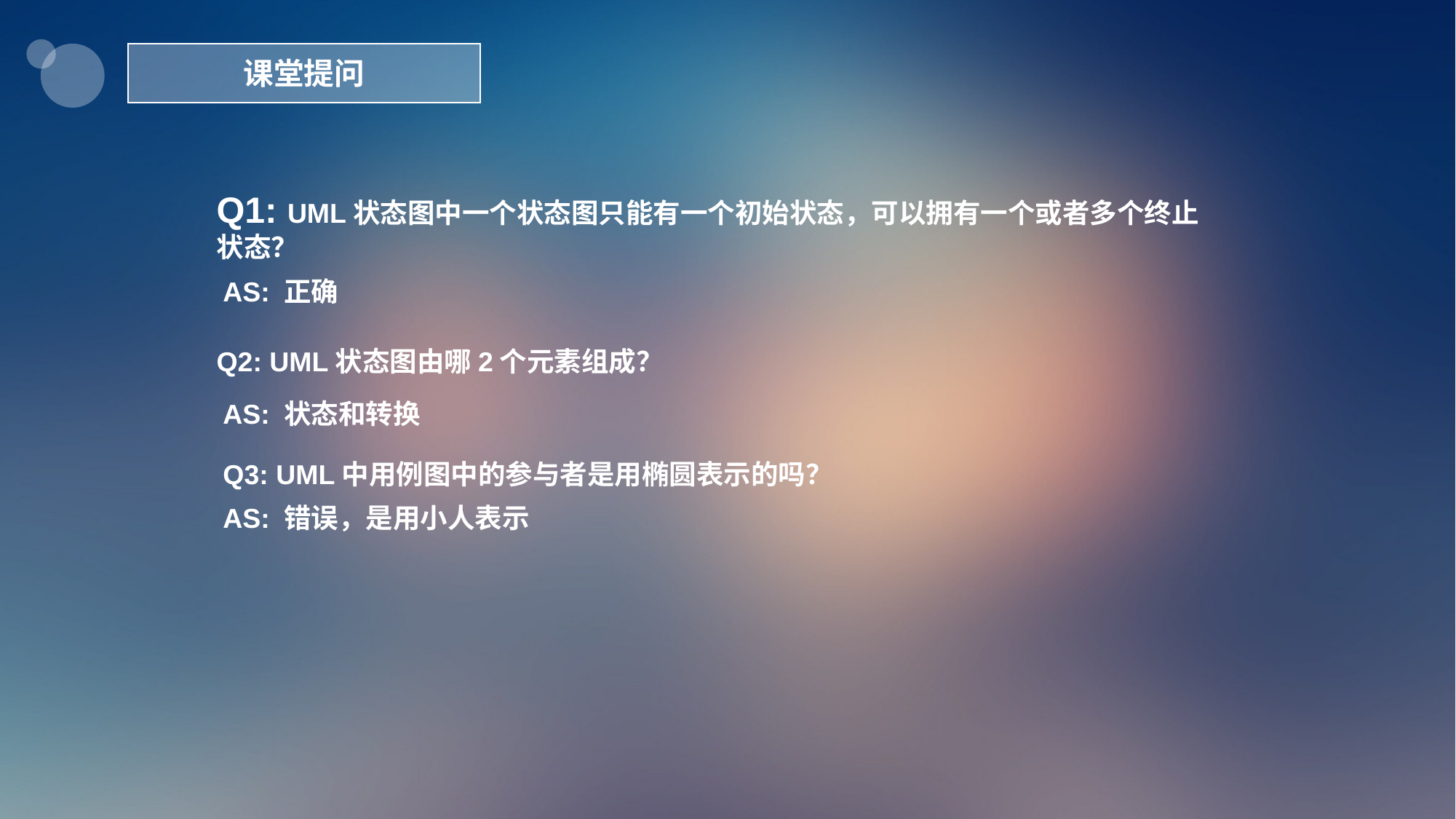

课堂提问
Q1: UML状态图中一个状态图只能有一个初始状态，可以拥有一个或者多个终止状态？
AS: 正确
Q2: UML状态图由哪2个元素组成？
AS: 状态和转换
Q3: UML中用例图中的参与者是用椭圆表示的吗？
AS: 错误，是用小人表示